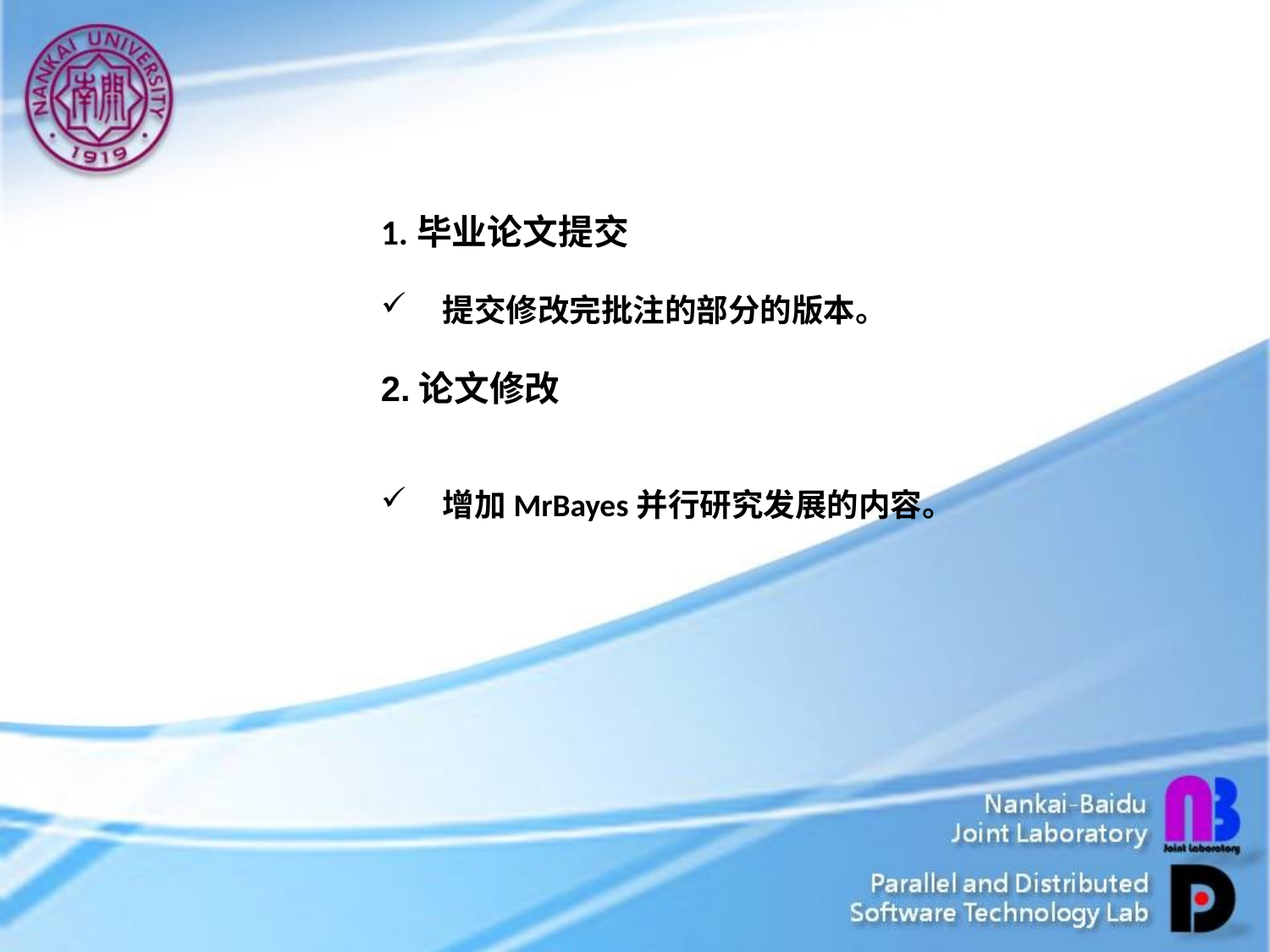

1.毕业论文提交

  提交修改完批注的部分的版本。

2.论文修改

  增加MrBayes并行研究发展的内容。